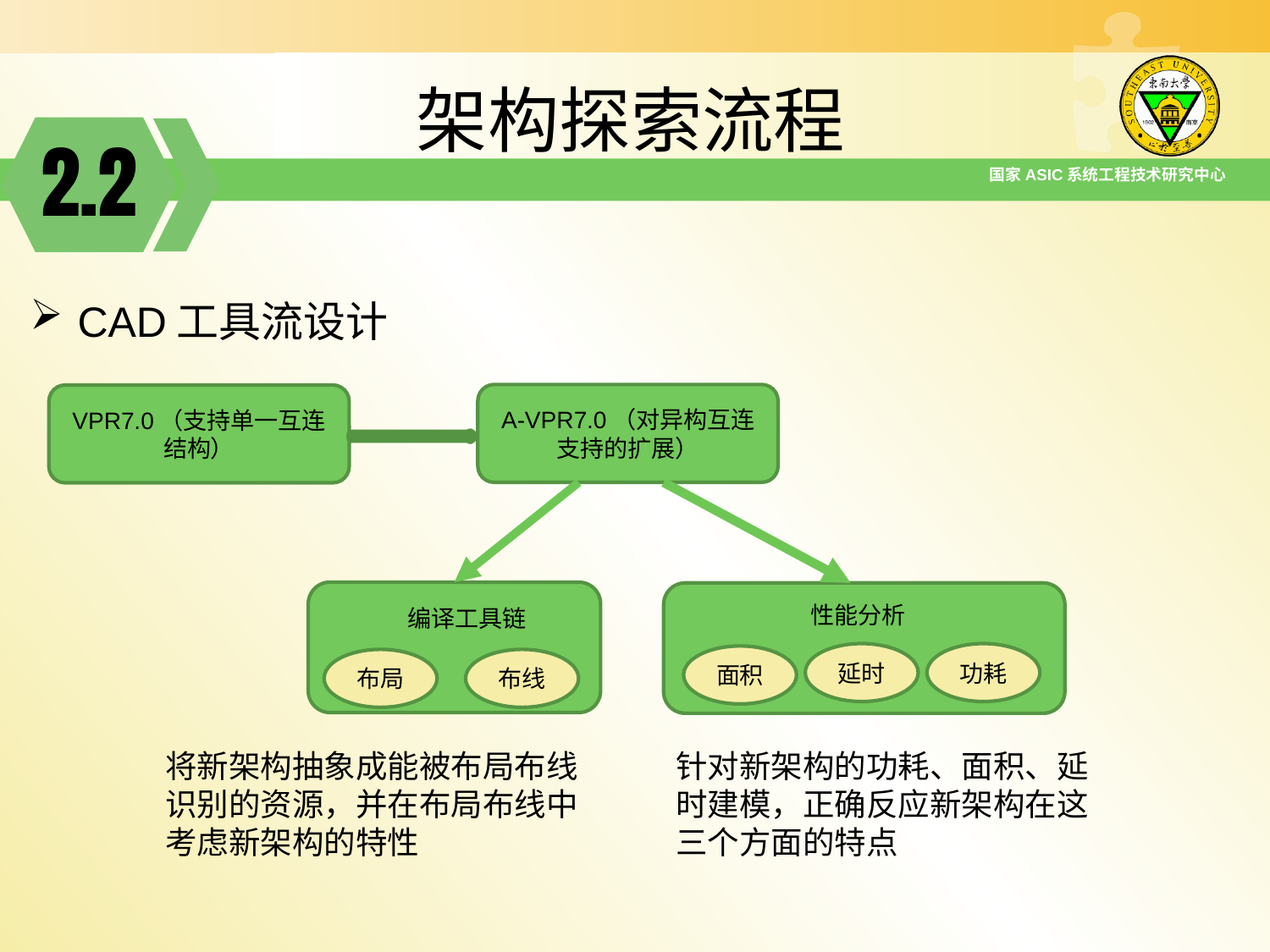

架构探索流程
2.2

国家ASIC系统工程技术研究中心
CAD工具流设计
A-VPR7.0（对异构互连支持的扩展）
VPR7.0（支持单一互连结构）

性能分析
编译工具链
延时
功耗
面积
布局
布线
将新架构抽象成能被布局布线识别的资源，并在布局布线中考虑新架构的特性
针对新架构的功耗、面积、延时建模，正确反应新架构在这三个方面的特点